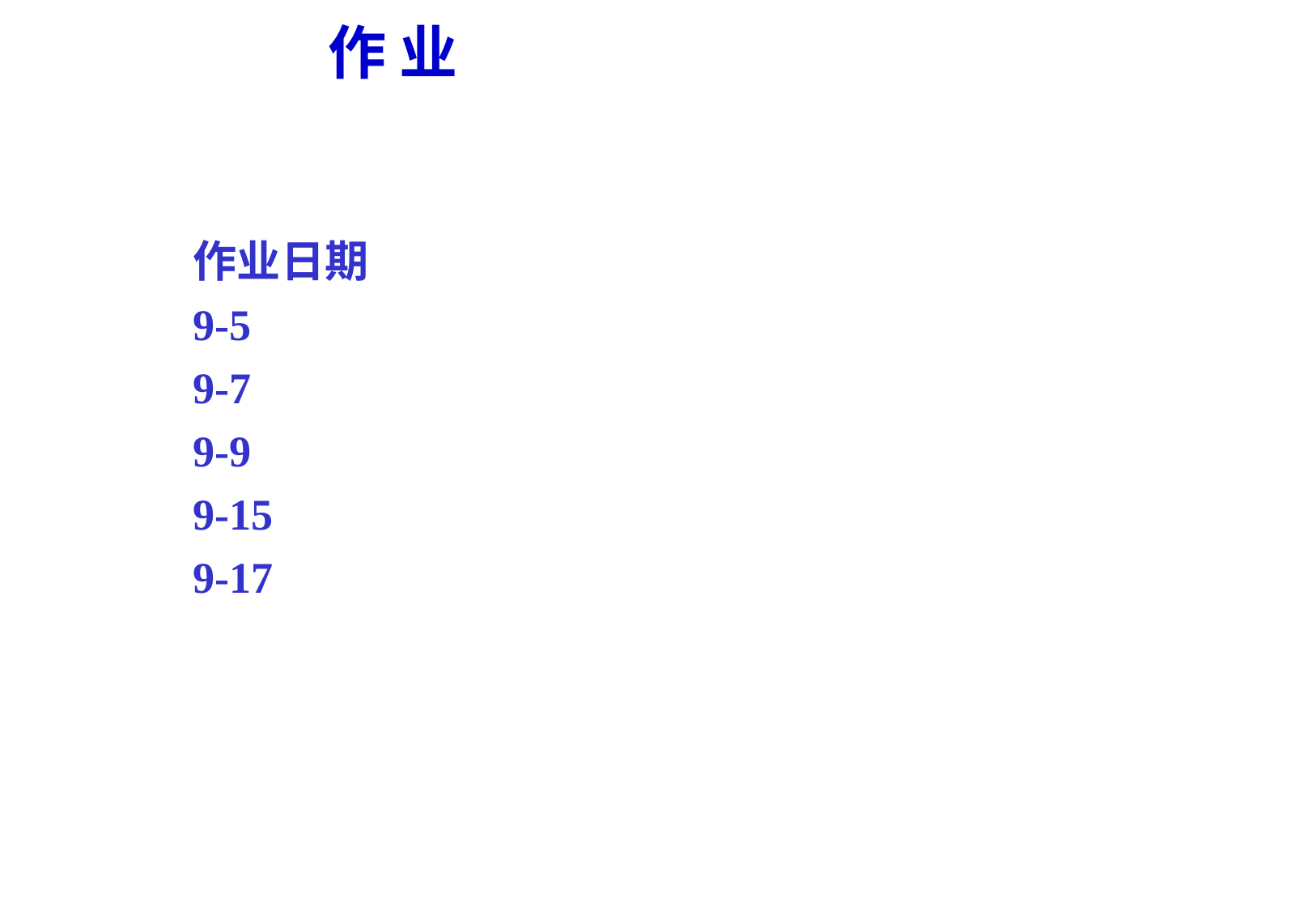

作 业
作业日期
9-5
9-7
9-9
9-15
9-17